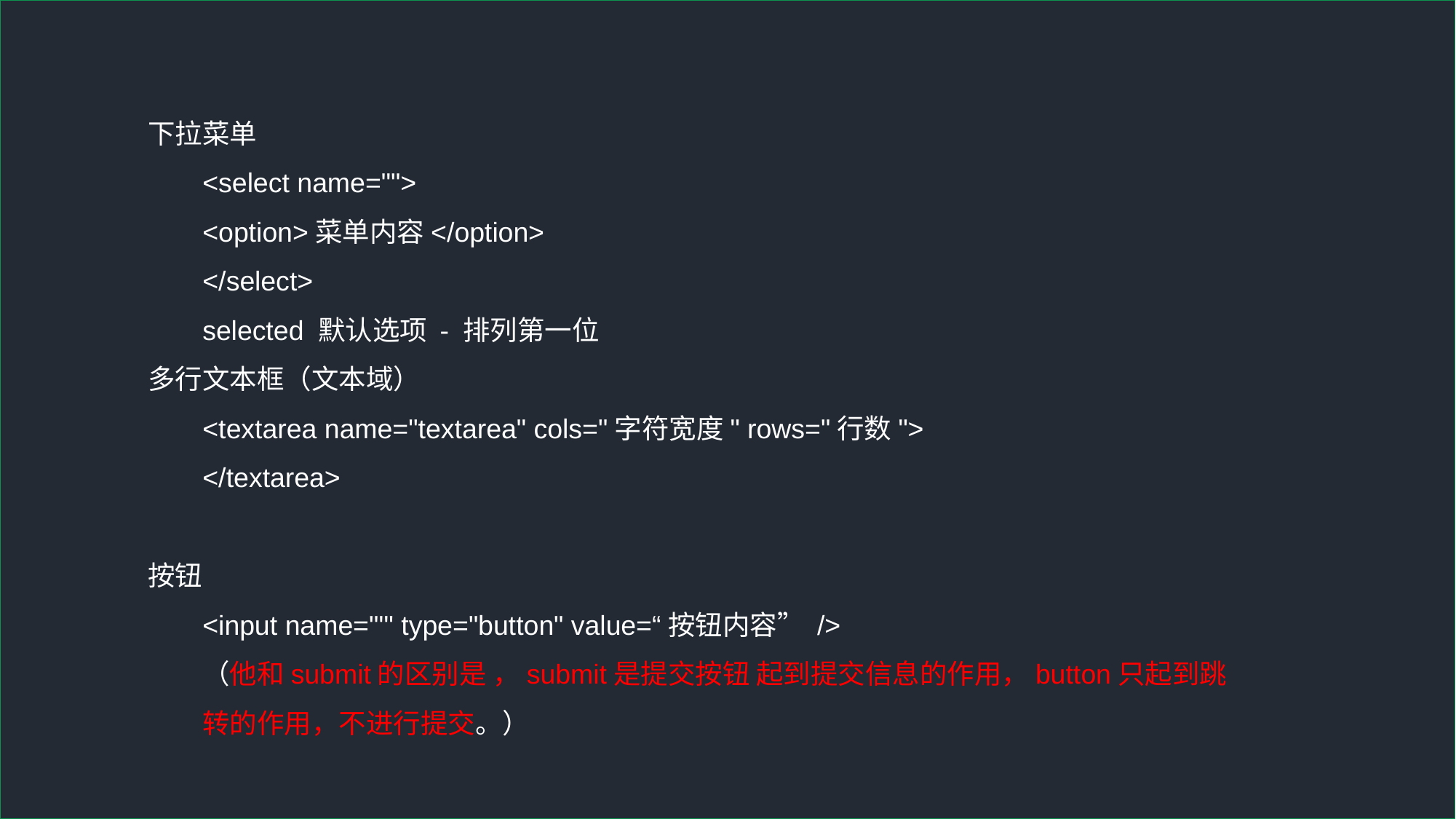

下拉菜单
<select name="">
<option>菜单内容</option>
</select>
selected 默认选项 - 排列第一位
多行文本框（文本域）
<textarea name="textarea" cols="字符宽度" rows="行数">
</textarea>

按钮
<input name="'" type="button" value=“按钮内容” />
（他和submit的区别是 ，submit是提交按钮 起到提交信息的作用，button只起到跳转的作用，不进行提交。）

THANK  YOU